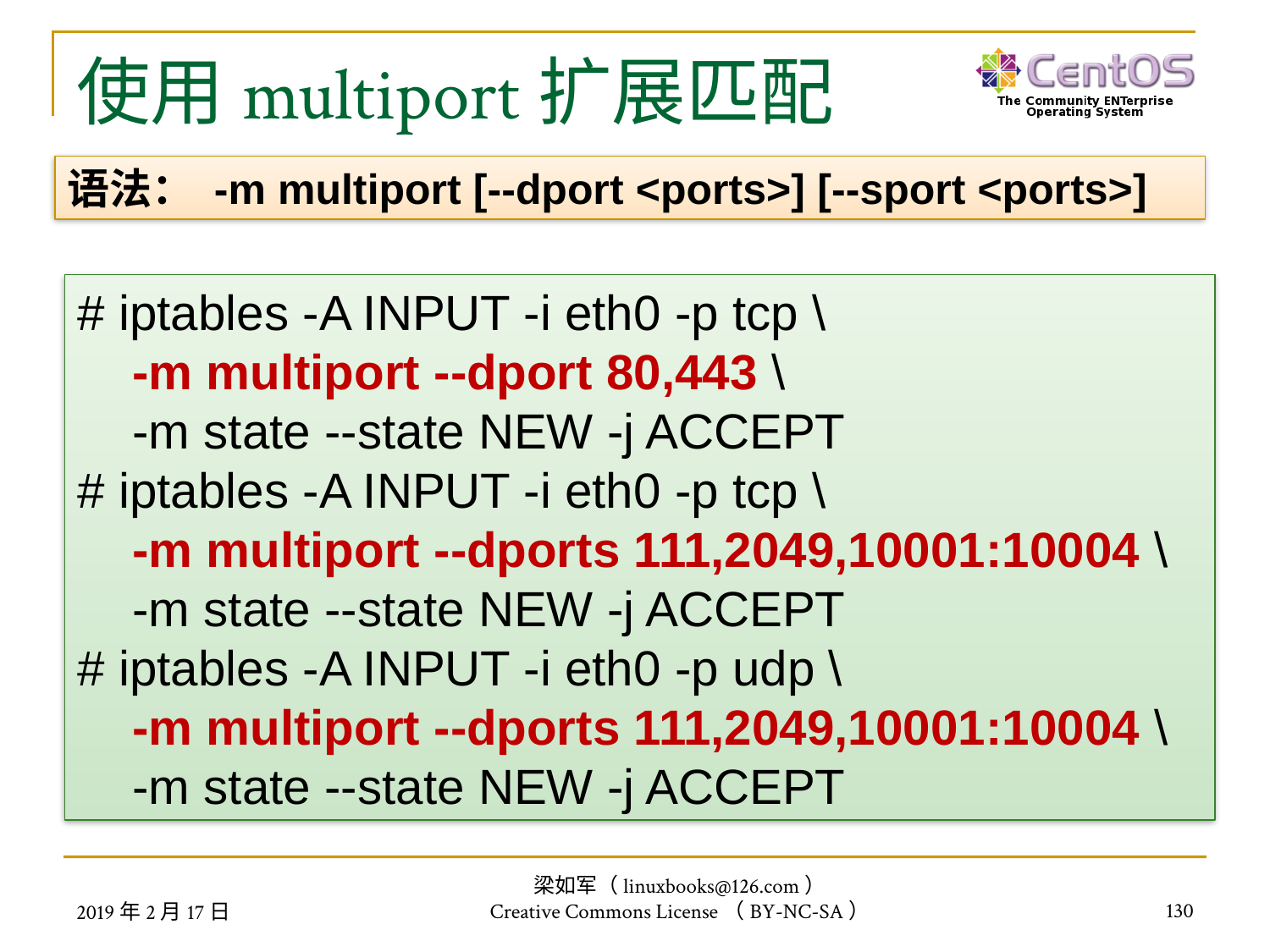

# 使用multiport扩展匹配
语法： -m multiport [--dport <ports>] [--sport <ports>]
# iptables -A INPUT -i eth0 -p tcp \
    -m multiport --dport 80,443 \
    -m state --state NEW -j ACCEPT
# iptables -A INPUT -i eth0 -p tcp \
    -m multiport --dports 111,2049,10001:10004 \
    -m state --state NEW -j ACCEPT
# iptables -A INPUT -i eth0 -p udp \
    -m multiport --dports 111,2049,10001:10004 \
    -m state --state NEW -j ACCEPT
梁如军（linuxbooks@126.com）
Creative Commons License（BY-NC-SA）
2019年2月17日
130